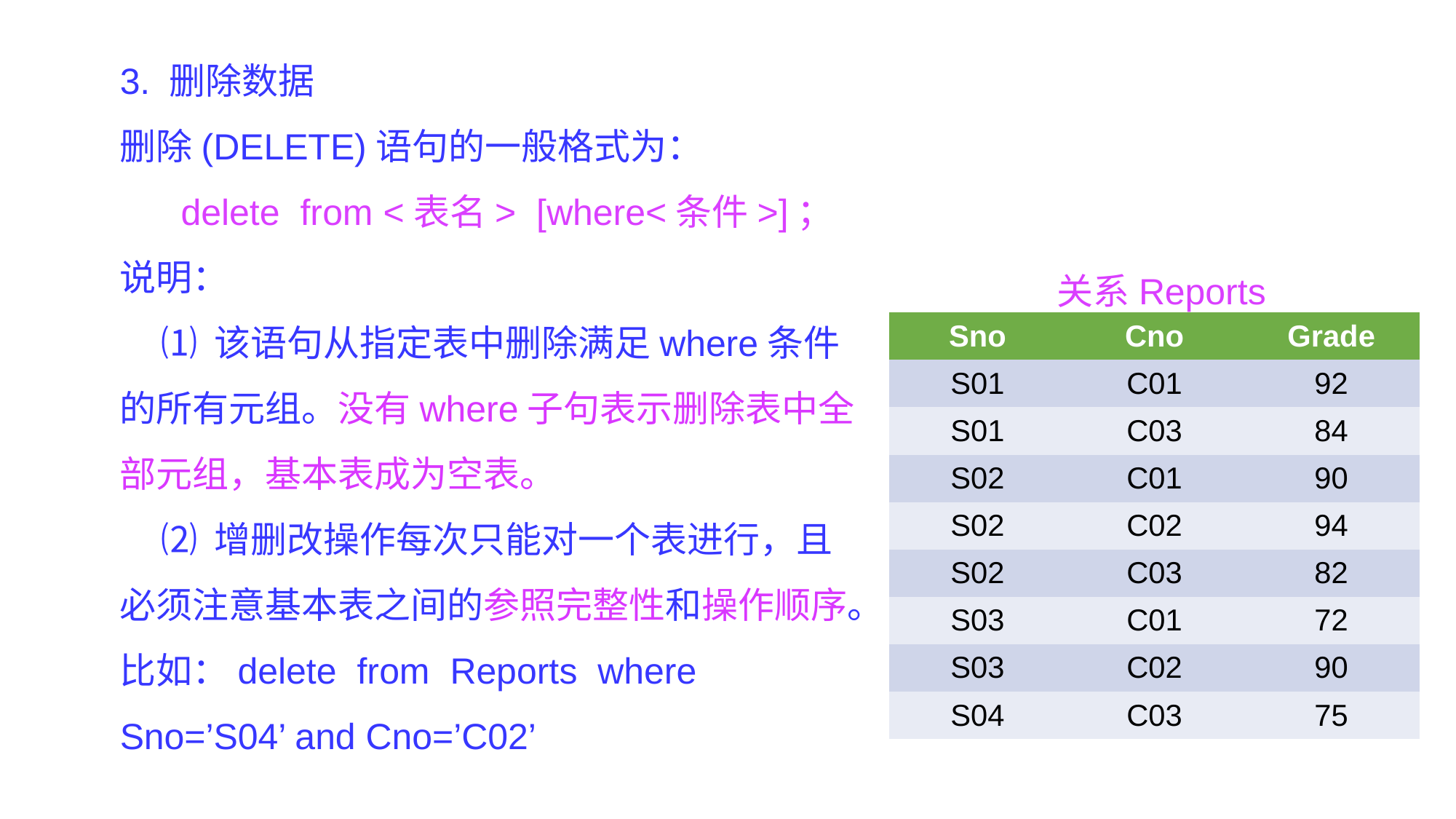

3. 删除数据
删除(DELETE)语句的一般格式为：
      delete  from <表名>  [where<条件>]；
说明：
     ⑴ 该语句从指定表中删除满足where条件的所有元组。没有where子句表示删除表中全部元组，基本表成为空表。
     ⑵ 增删改操作每次只能对一个表进行，且必须注意基本表之间的参照完整性和操作顺序。
比如：delete  from  Reports  where  Sno=’S04’ and Cno=’C02’
关系Reports
| Sno | Cno | Grade |
| --- | --- | --- |
| S01 | C01 | 92 |
| S01 | C03 | 84 |
| S02 | C01 | 90 |
| S02 | C02 | 94 |
| S02 | C03 | 82 |
| S03 | C01 | 72 |
| S03 | C02 | 90 |
| S04 | C03 | 75 |